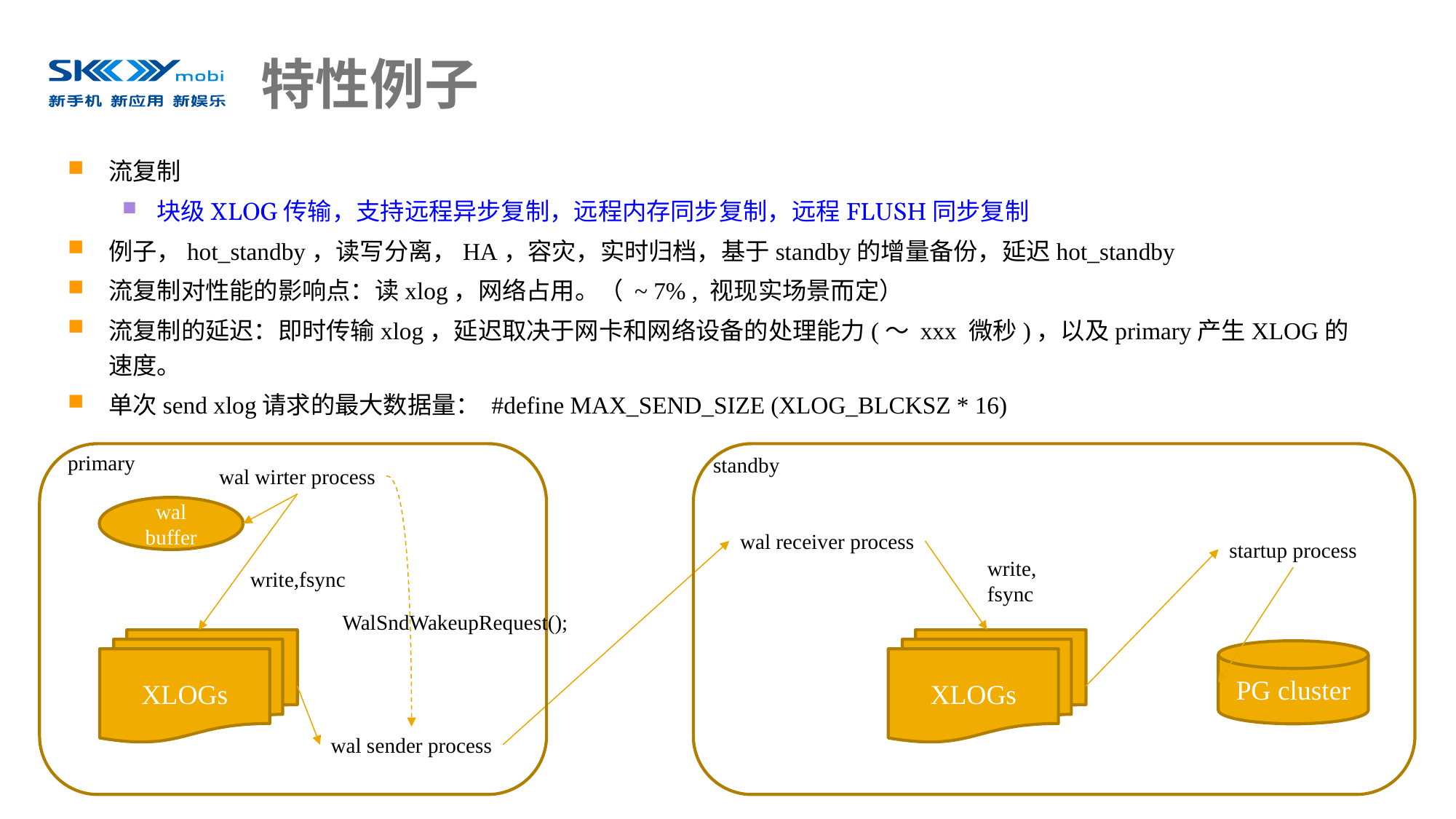

# 特性例子
流复制
块级XLOG传输，支持远程异步复制，远程内存同步复制，远程FLUSH同步复制
例子，hot_standby，读写分离，HA，容灾，实时归档，基于standby的增量备份，延迟hot_standby
流复制对性能的影响点：读xlog，网络占用。（ ~ 7% , 视现实场景而定）
流复制的延迟：即时传输xlog，延迟取决于网卡和网络设备的处理能力(～ xxx 微秒)，以及primary产生XLOG的速度。
单次send xlog请求的最大数据量： #define MAX_SEND_SIZE (XLOG_BLCKSZ * 16)

primary
standby
wal wirter process
wal buffer
wal receiver process
startup process
write,
fsync
write,fsync
WalSndWakeupRequest();
XLOGs
XLOGs
PG cluster
wal sender process